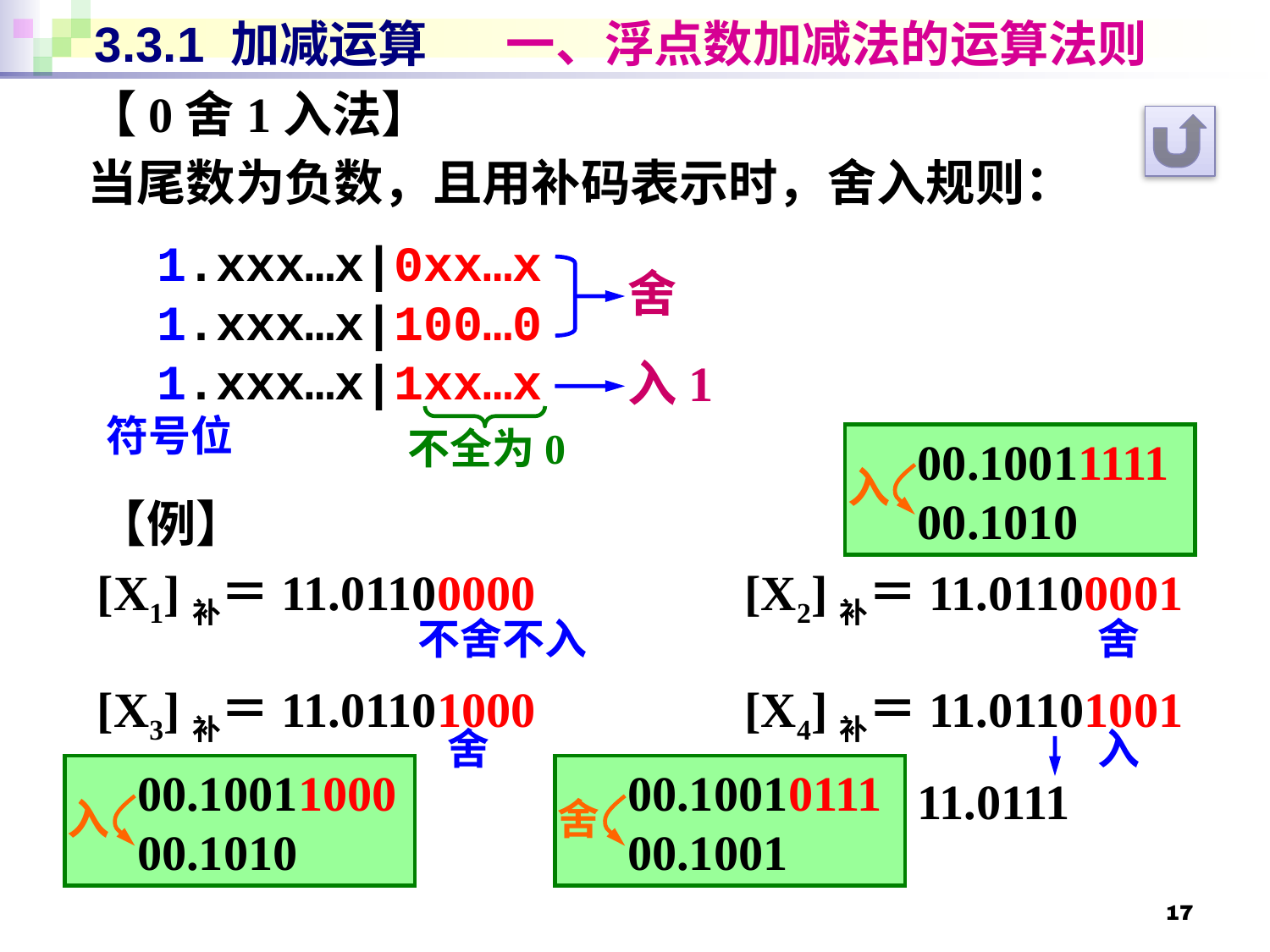

# 3.3.1 加减运算       一、浮点数加减法的运算法则
【0舍1入法】
当尾数为负数，且用补码表示时，舍入规则：

1.xxx…x|0xx…x
1.xxx…x|100…0
1.xxx…x|1xx…x
舍

入1

符号位
不全为0

00.10011111
00.1010
入

【例】
[X1]补＝11.01100000		 [X2]补＝11.01100001

[X3]补＝11.01101000		 [X4]补＝11.01101001
不舍不入
舍
舍
入

11.0111

00.10011000
00.1010
入

00.10010111
00.1001
舍

17